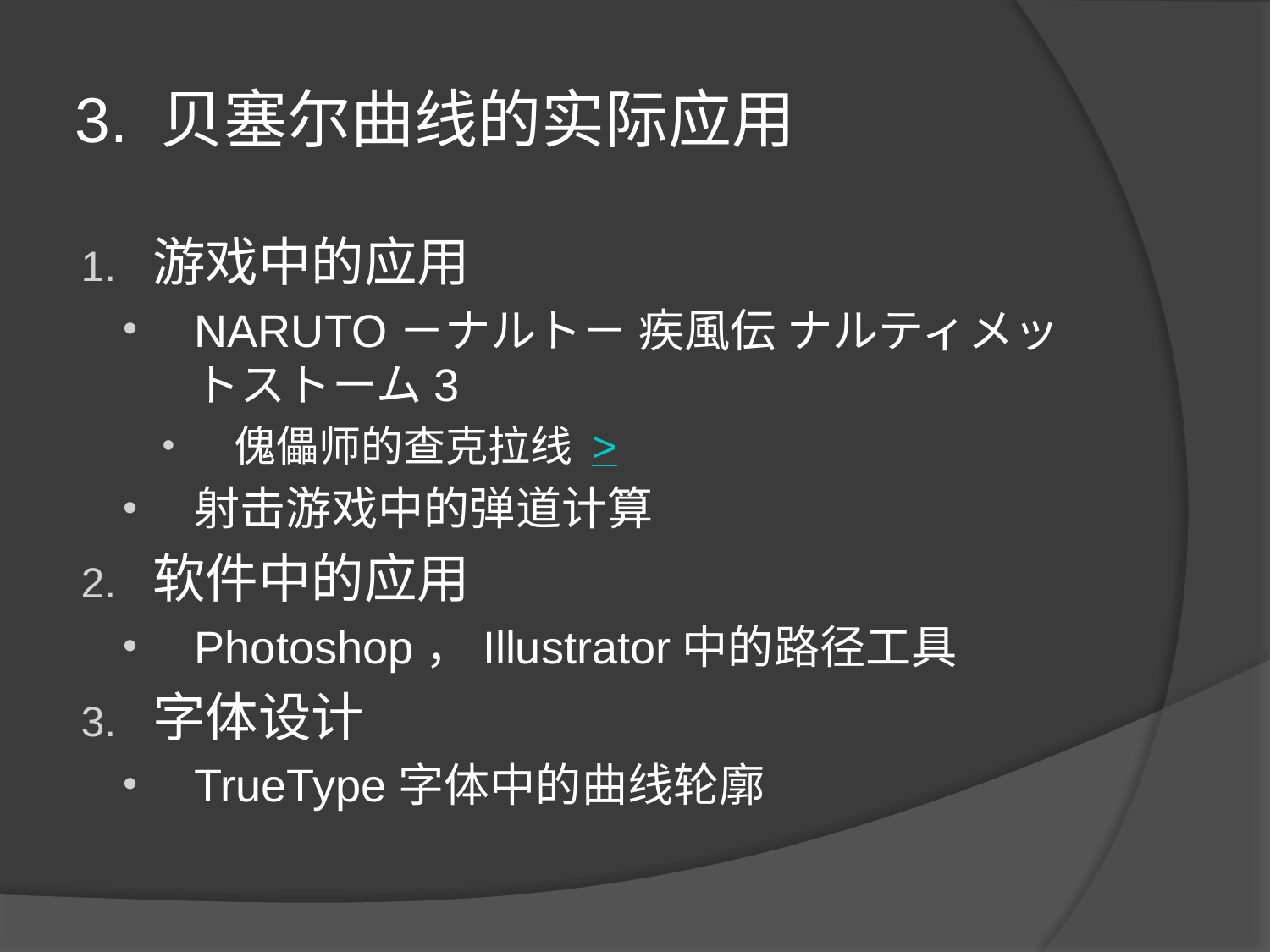

# 3. 贝塞尔曲线的实际应用
游戏中的应用
NARUTO－ナルト－ 疾風伝 ナルティメットストーム3
傀儡师的查克拉线 >
射击游戏中的弹道计算
软件中的应用
Photoshop，Illustrator中的路径工具
字体设计
TrueType字体中的曲线轮廓